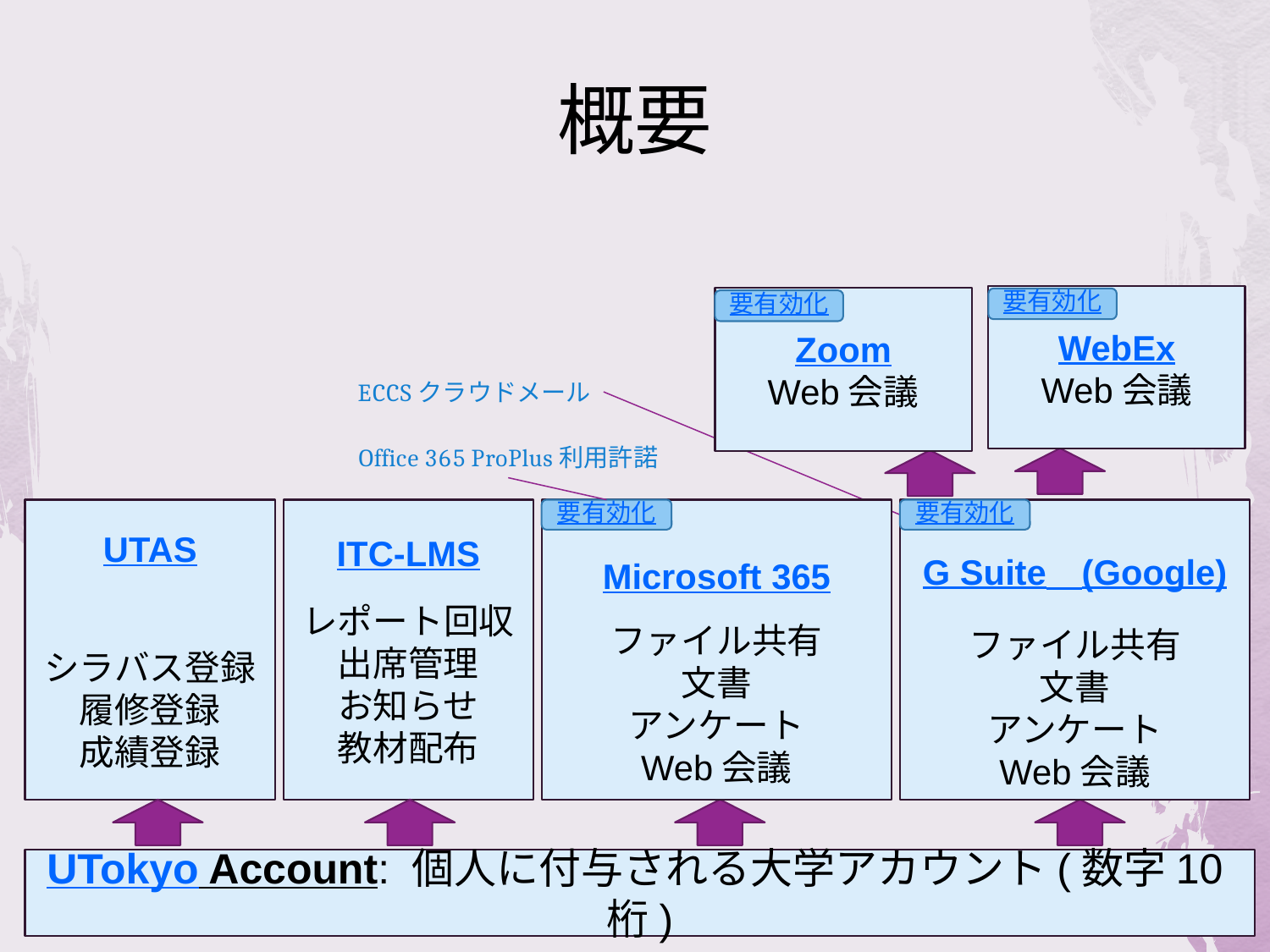

# 概要
WebEx
Web会議
要有効化
Zoom
Web会議
要有効化

UTAS

シラバス登録
履修登録
成績登録
ITC-LMS

レポート回収
出席管理
お知らせ
教材配布
要有効化

Microsoft 365

ファイル共有
文書
アンケート
Web会議

G Suite　(Google)

ファイル共有
文書
アンケート
Web会議
要有効化

UTokyo Account: 個人に付与される大学アカウント(数字10桁)
ECCSクラウドメール
Office 365 ProPlus利用許諾